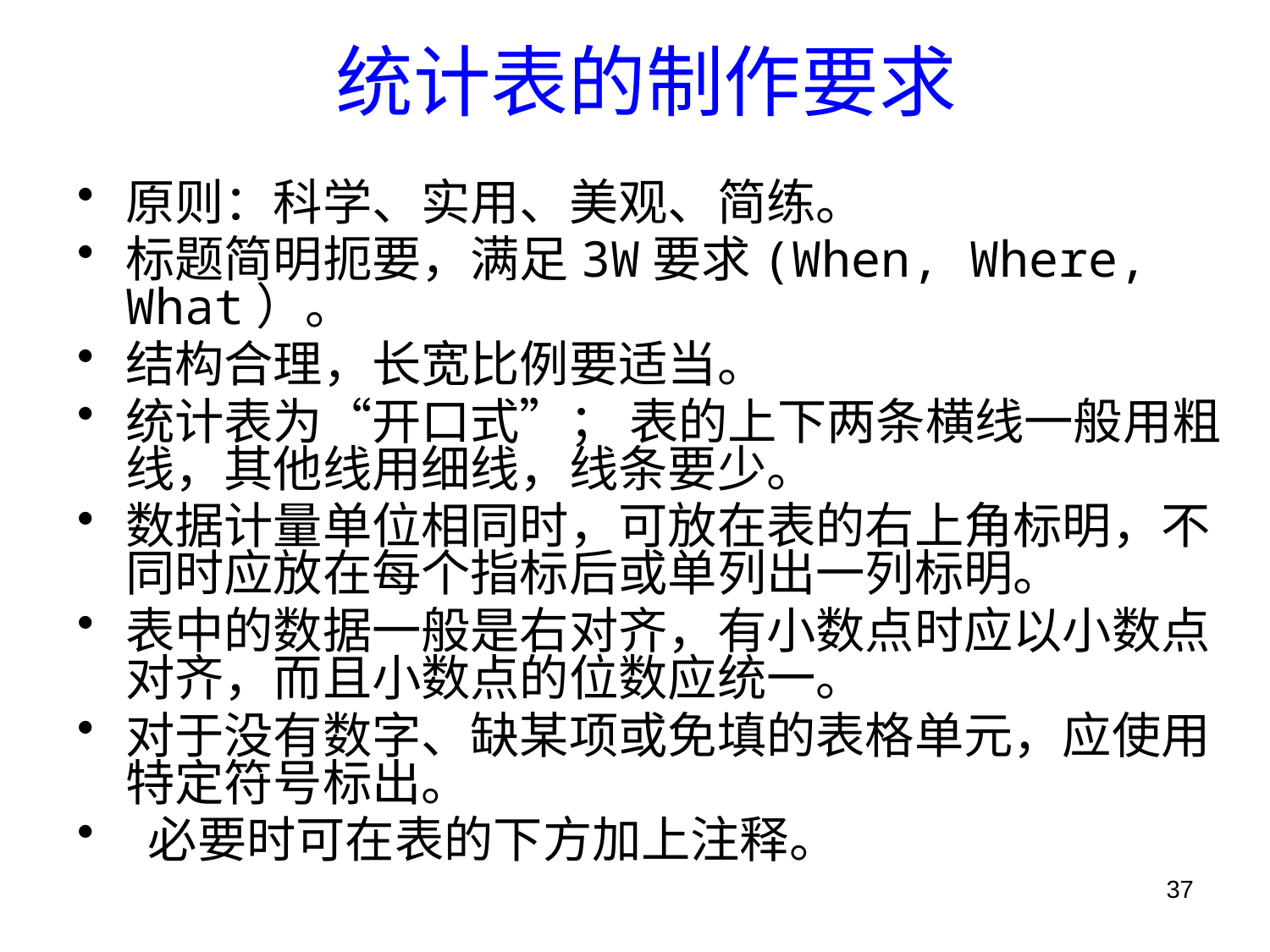

# 统计表的制作要求
原则：科学、实用、美观、简练。
标题简明扼要，满足3W要求(When, Where, What）。
结构合理，长宽比例要适当。
统计表为“开口式”； 表的上下两条横线一般用粗线，其他线用细线，线条要少。
数据计量单位相同时，可放在表的右上角标明，不同时应放在每个指标后或单列出一列标明。
表中的数据一般是右对齐，有小数点时应以小数点对齐，而且小数点的位数应统一。
对于没有数字、缺某项或免填的表格单元，应使用特定符号标出。
 必要时可在表的下方加上注释。
37